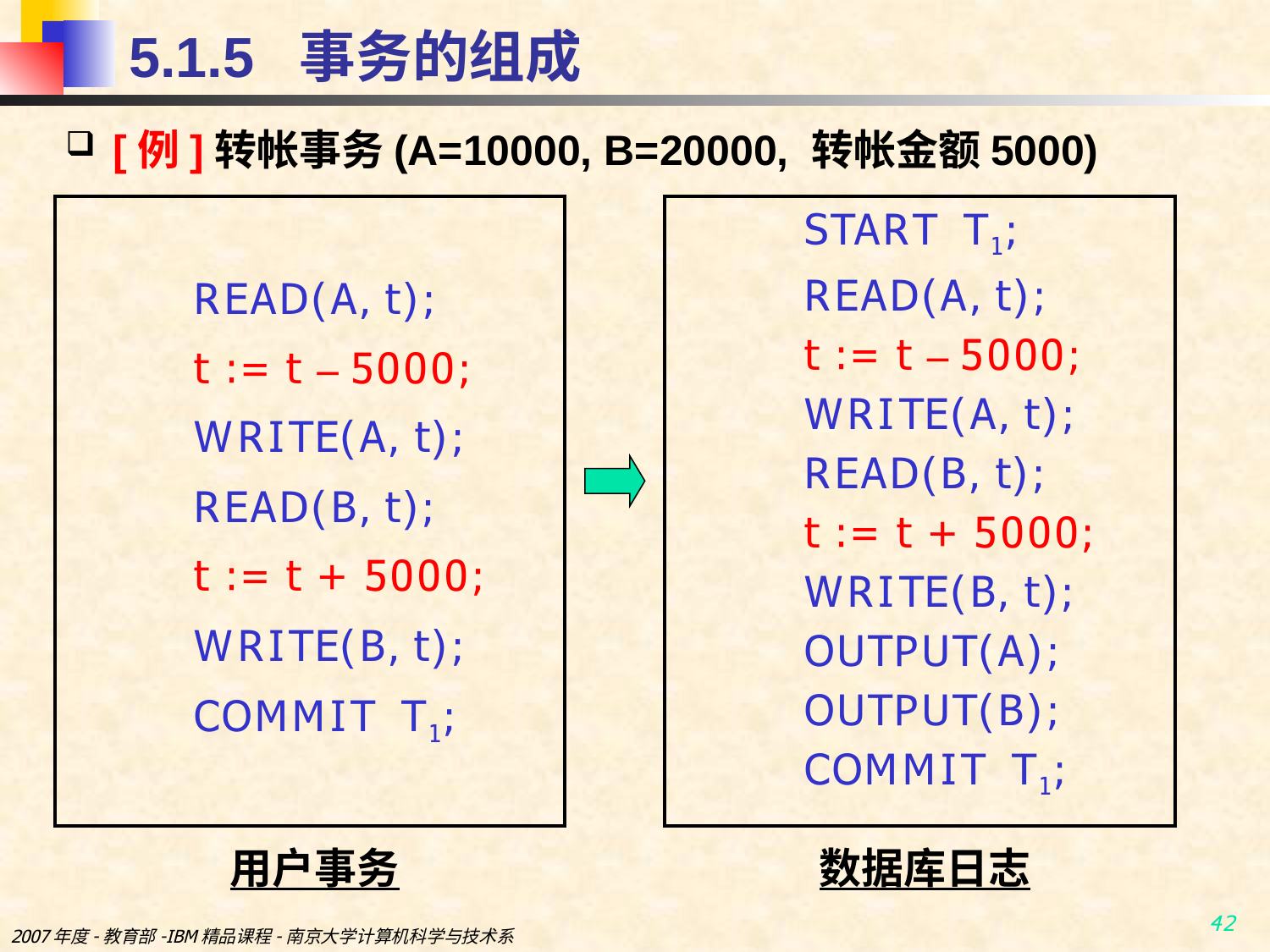

5.1.5  事务的组成
# [例]转帐事务(A=10000, B=20000, 转帐金额5000)

READ(A, t);
t := t – 5000;
WRITE(A, t);
READ(B, t);
t := t + 5000;
WRITE(B, t);
COMMIT  T1;
START  T1;
READ(A, t);
t := t – 5000;
WRITE(A, t);
READ(B, t);
t := t + 5000;
WRITE(B, t);
OUTPUT(A);
OUTPUT(B);
COMMIT  T1;

数据库日志
用户事务
42